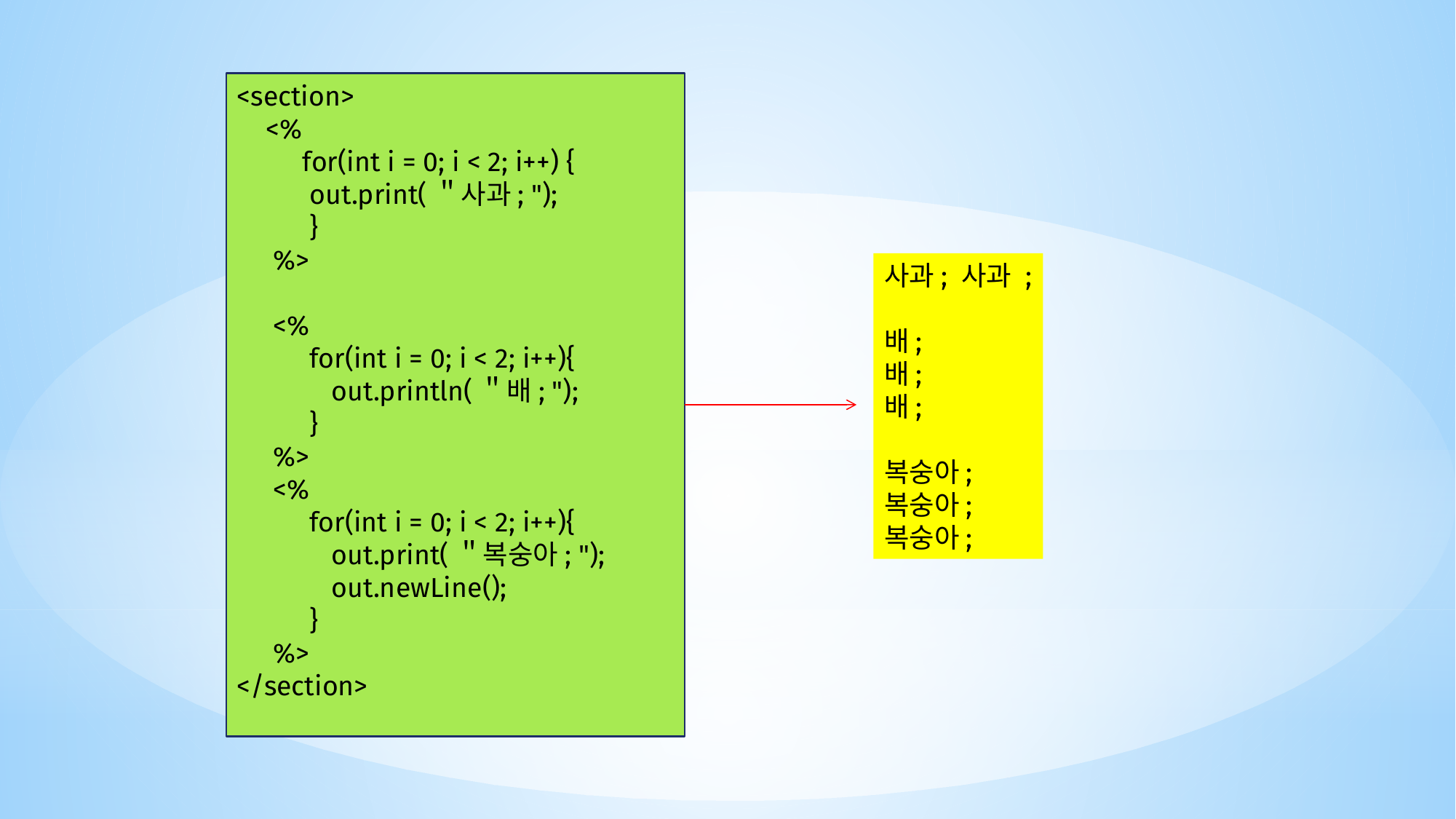

<section>
    <%
         for(int i = 0; i < 2; i++) {
          out.print(＂사과; ");
          }
     %>

     <%
          for(int i = 0; i < 2; i++){
             out.println(＂배; ");
          }
     %>
     <%
          for(int i = 0; i < 2; i++){
             out.print(＂복숭아; ");
             out.newLine();
          }
     %>
</section>

사과; 사과 ;

배;
배;
배;

복숭아;
복숭아;
복숭아;